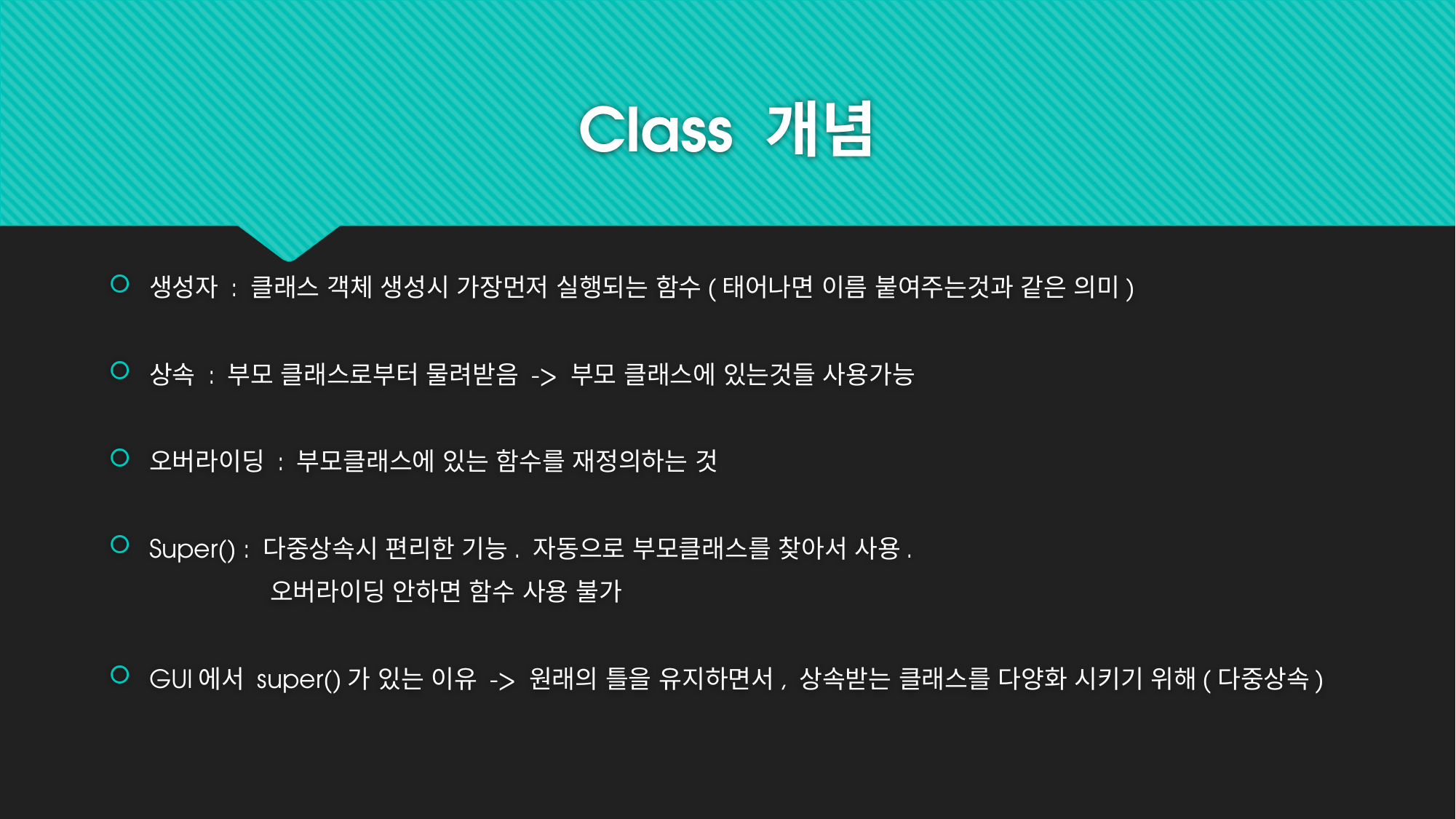

# Class 개념
생성자 : 클래스 객체 생성시 가장먼저 실행되는 함수(태어나면 이름 붙여주는것과 같은 의미)

상속 : 부모 클래스로부터 물려받음 -> 부모 클래스에 있는것들 사용가능

오버라이딩 : 부모클래스에 있는 함수를 재정의하는 것

Super() : 다중상속시 편리한 기능. 자동으로 부모클래스를 찾아서 사용.
                      오버라이딩 안하면 함수 사용 불가

GUI에서 super()가 있는 이유 -> 원래의 틀을 유지하면서, 상속받는 클래스를 다양화 시키기 위해(다중상속)